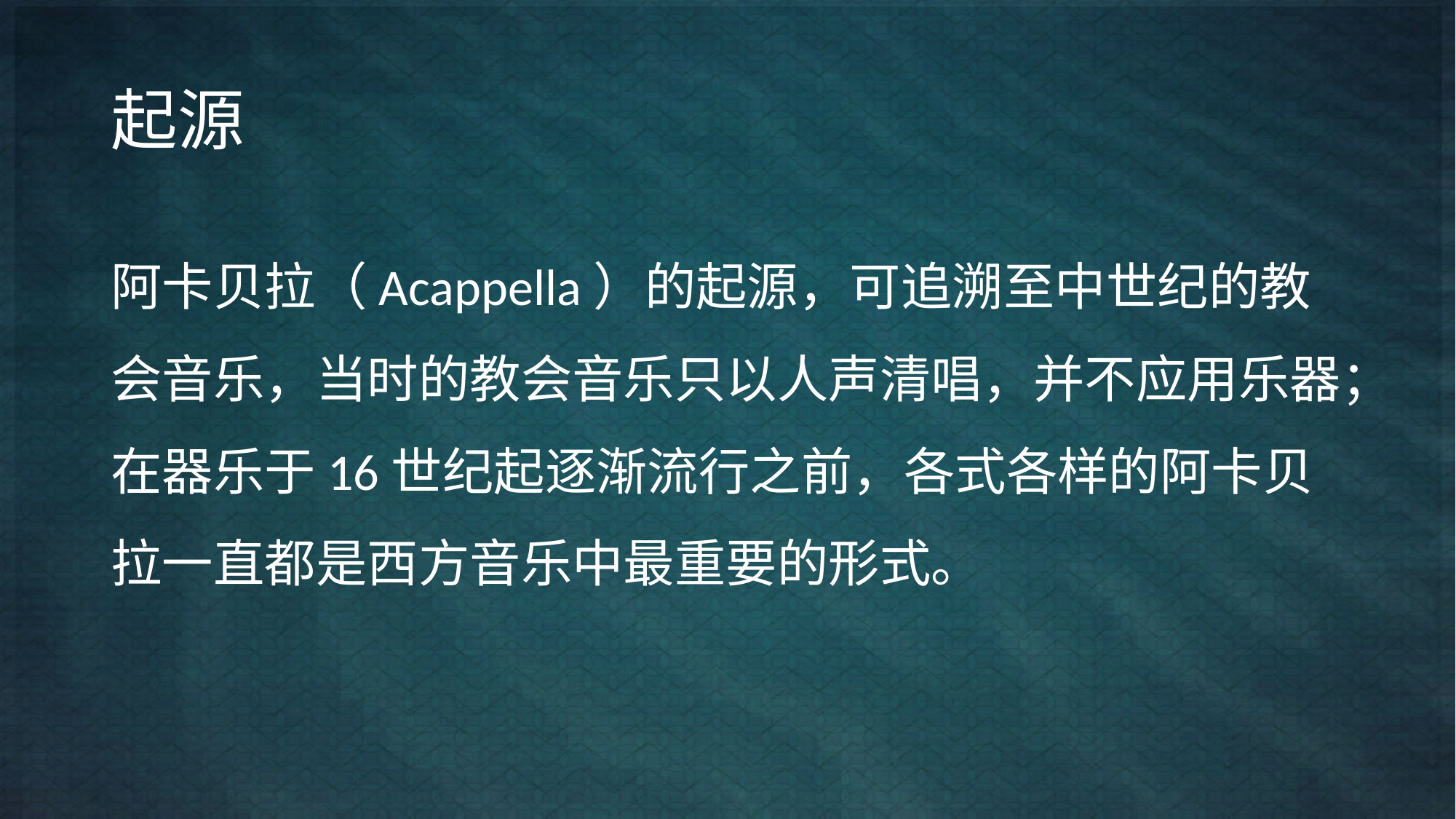

# 起源
阿卡贝拉（Acappella）的起源，可追溯至中世纪的教会音乐，当时的教会音乐只以人声清唱，并不应用乐器；在器乐于16世纪起逐渐流行之前，各式各样的阿卡贝拉一直都是西方音乐中最重要的形式。